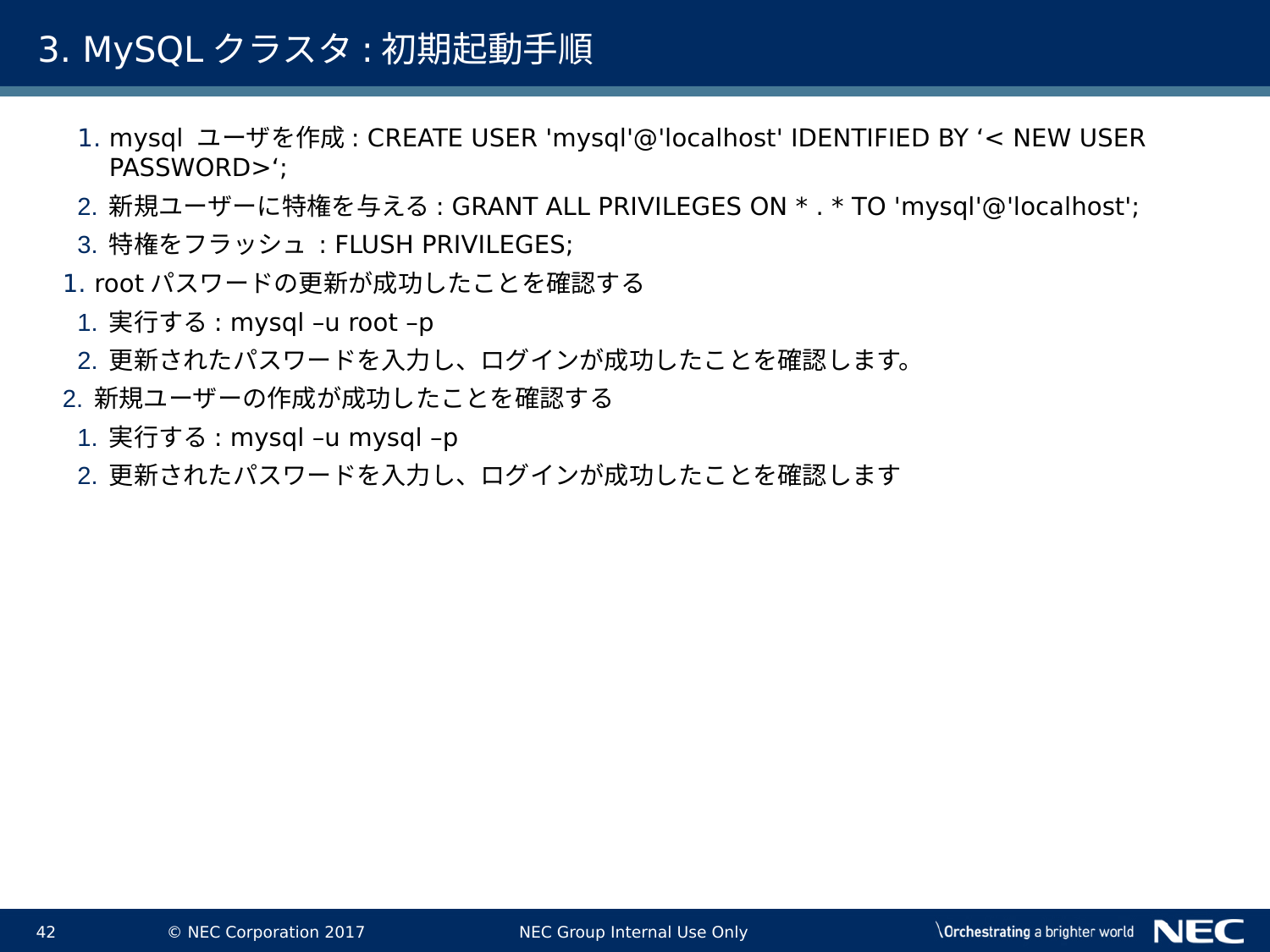

# 3. MySQLクラスタ:初期起動手順
mysql ユーザを作成: CREATE USER 'mysql'@'localhost' IDENTIFIED BY ‘< NEW USER PASSWORD>‘;
新規ユーザーに特権を与える: GRANT ALL PRIVILEGES ON * . * TO 'mysql'@'localhost';
特権をフラッシュ : FLUSH PRIVILEGES;
rootパスワードの更新が成功したことを確認する
実行する: mysql –u root –p
更新されたパスワードを入力し、ログインが成功したことを確認します。
新規ユーザーの作成が成功したことを確認する
実行する: mysql –u mysql –p
更新されたパスワードを入力し、ログインが成功したことを確認します